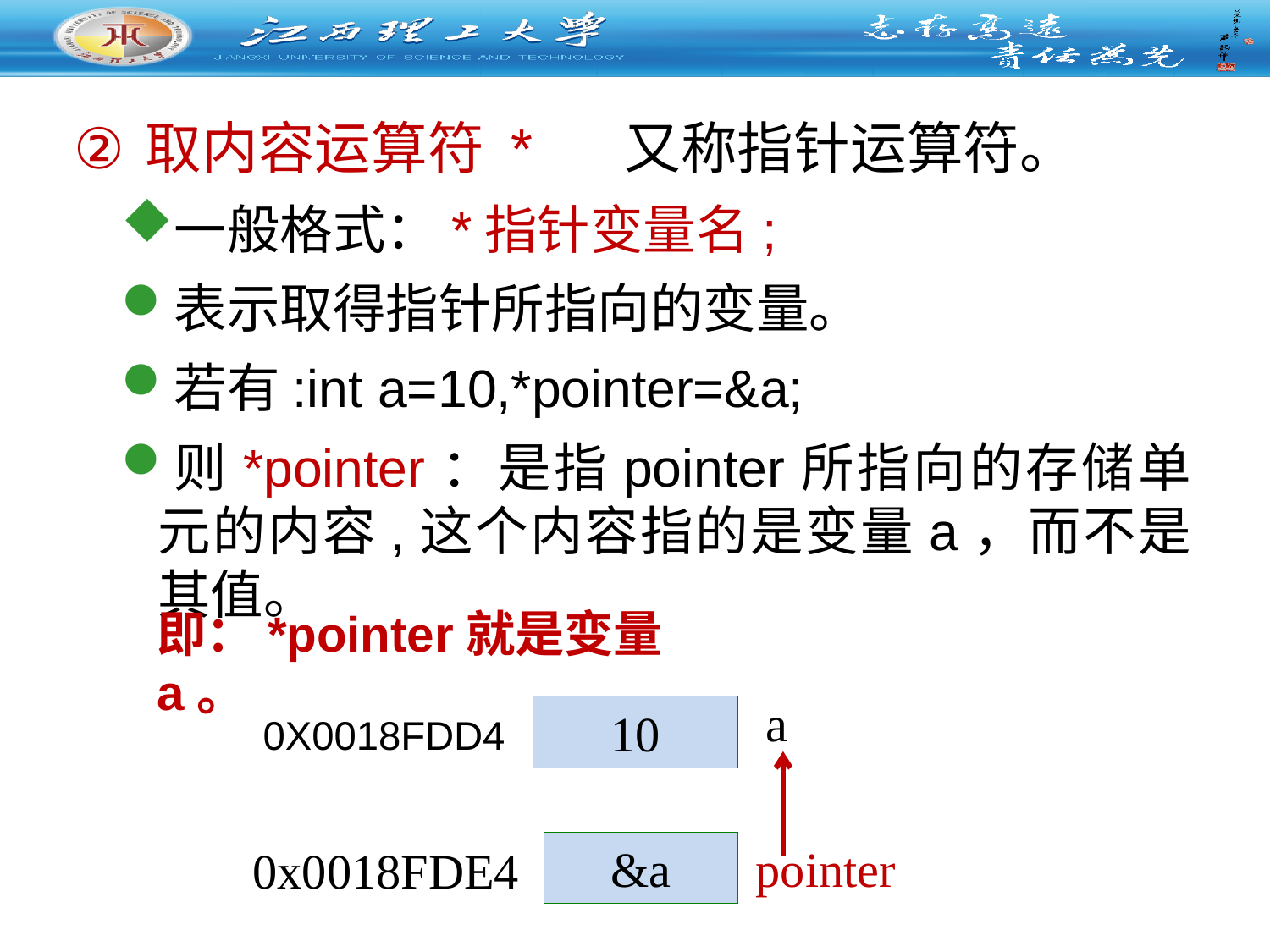

取内容运算符 *     又称指针运算符。
一般格式：*指针变量名;
表示取得指针所指向的变量。
若有:int a=10,*pointer=&a;
则*pointer：是指pointer所指向的存储单元的内容,这个内容指的是变量a，而不是其值。

即：*pointer就是变量a。
a
10
0X0018FDD4
&a
pointer
0x0018FDE4